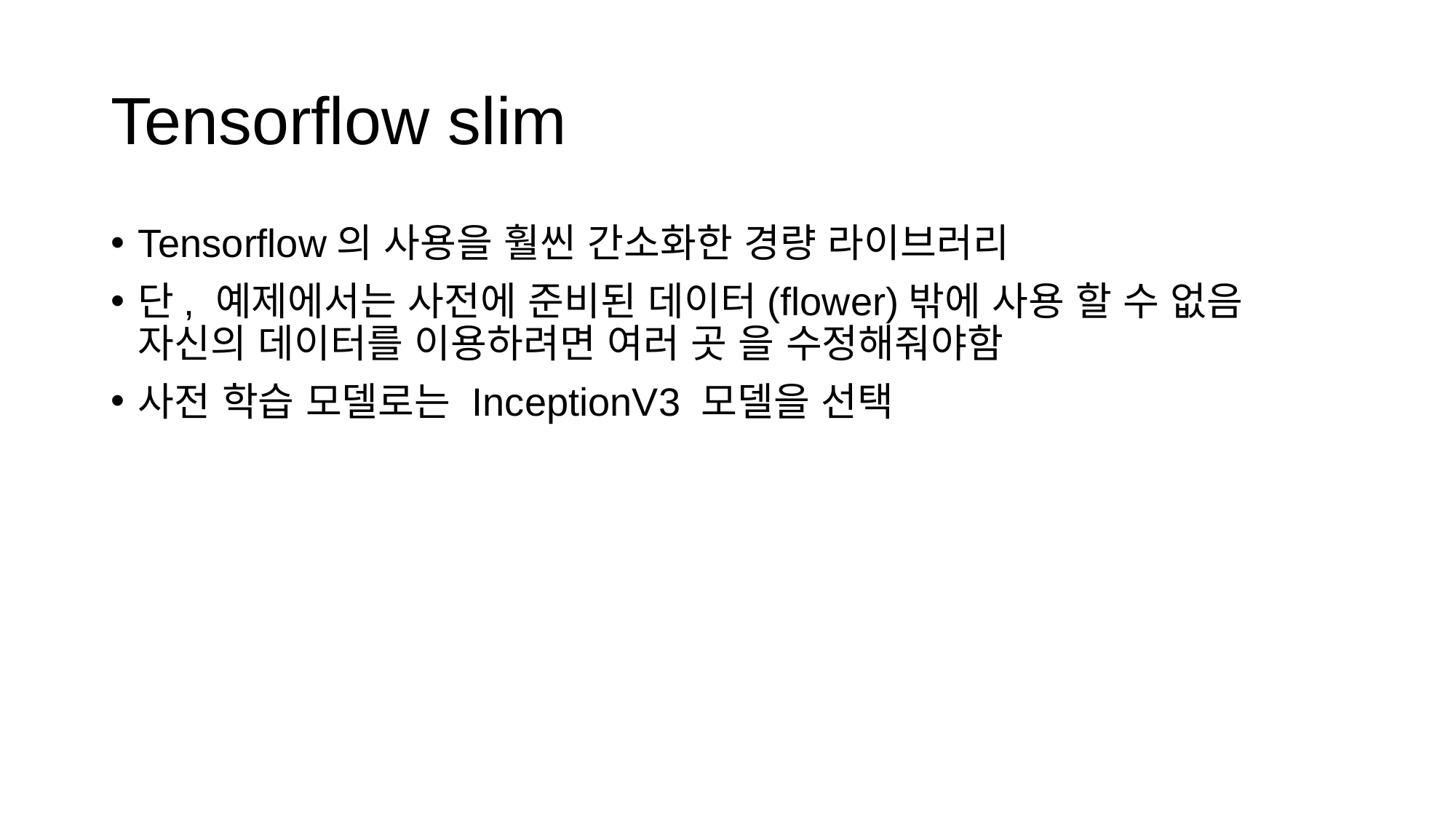

# Tensorflow slim
Tensorflow의 사용을 훨씬 간소화한 경량 라이브러리
단, 예제에서는 사전에 준비된 데이터(flower)밖에 사용 할 수 없음
자신의 데이터를 이용하려면 여러 곳 을 수정해줘야함
사전 학습 모델로는 InceptionV3 모델을 선택